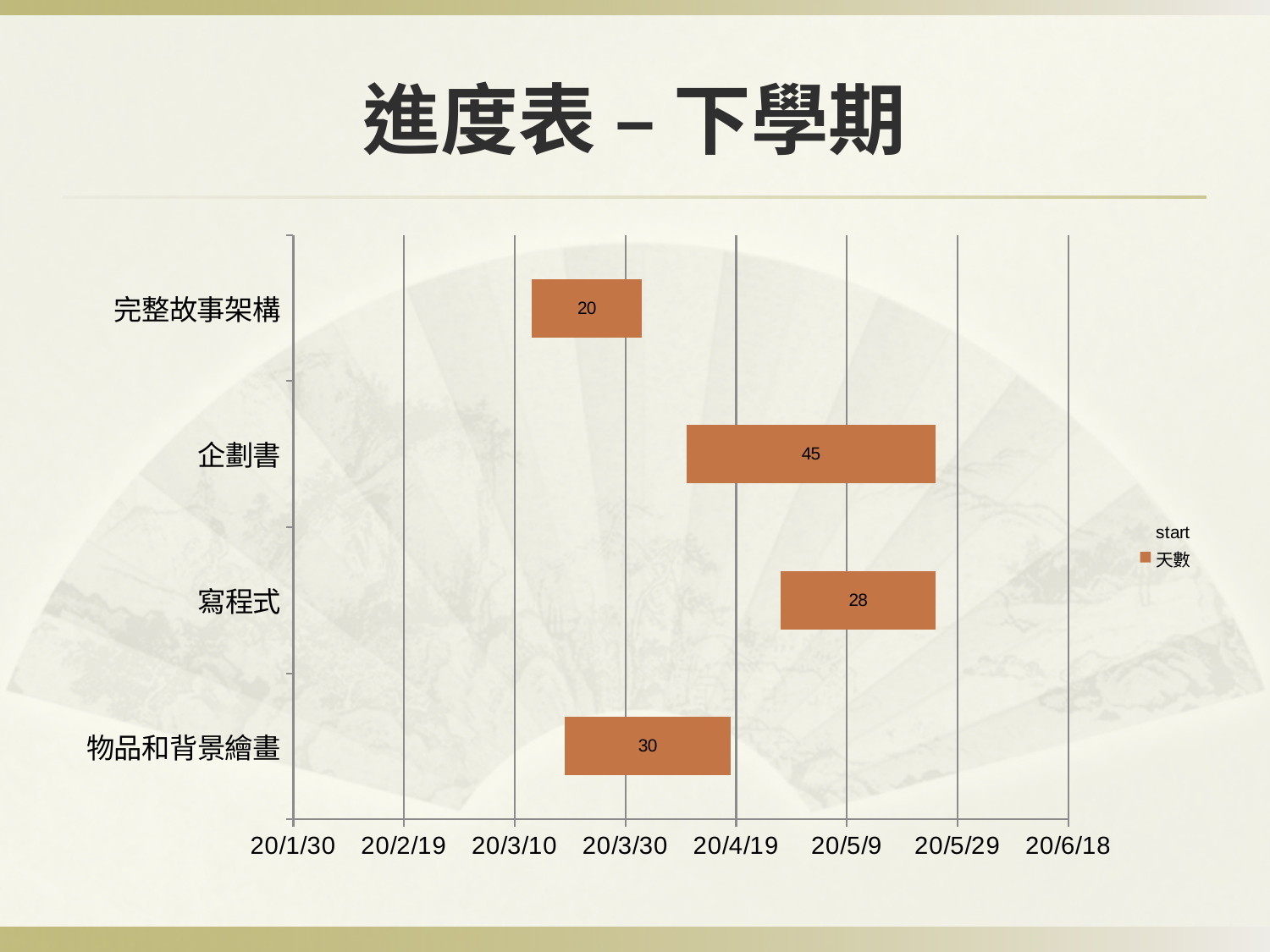

# 進度表 – 下學期

### Chart

| Category | start | 天數 |
|---|---|---|
| 物品和背景繪畫 | 43909.0 | 30.0 |
| 寫程式 | 43948.0 | 28.0 |
| 企劃書 | 43931.0 | 45.0 |
| 完整故事架構 | 43903.0 | 20.0 |